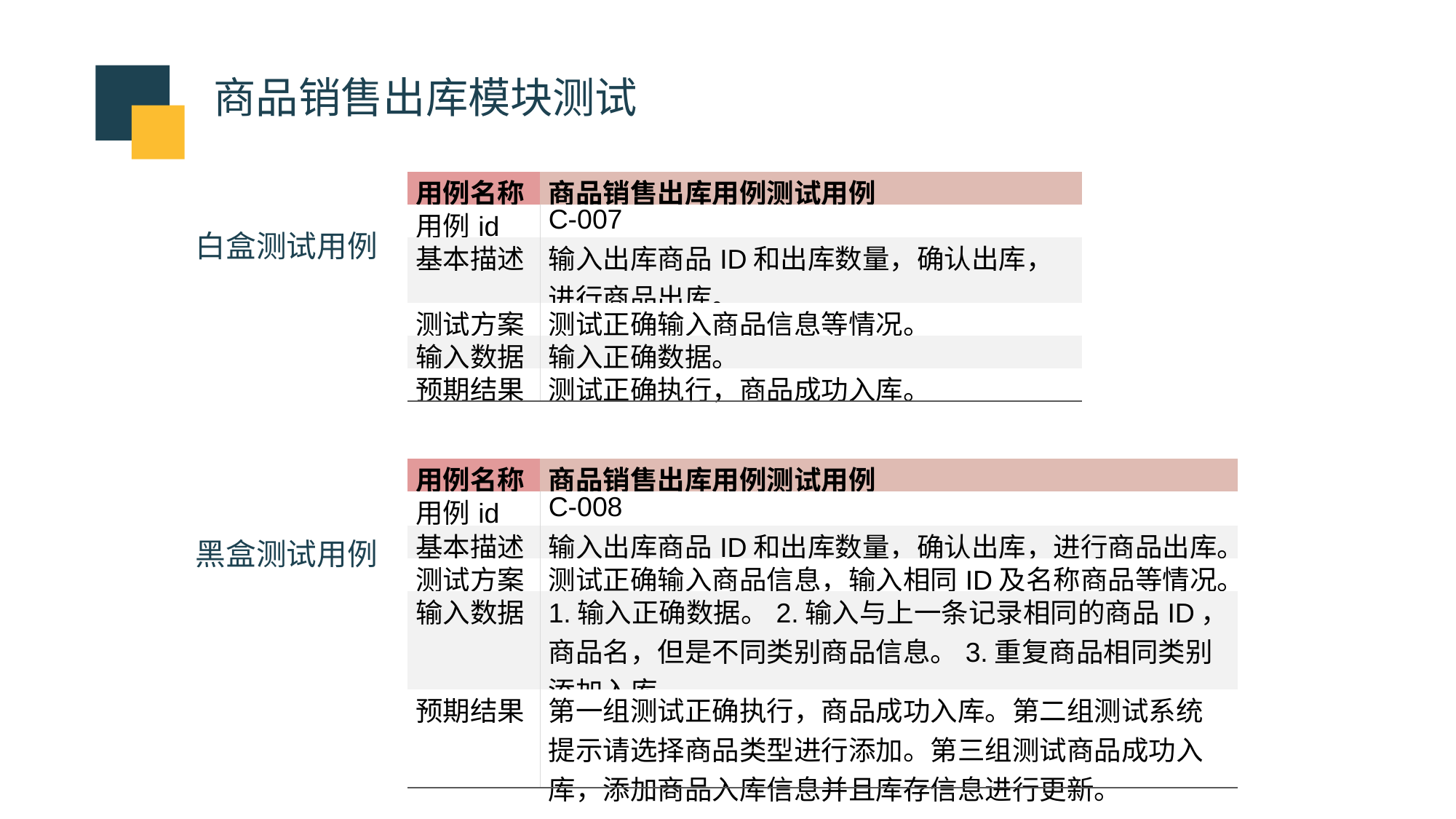

商品销售出库模块测试
| 用例名称 | 商品销售出库用例测试用例 |
| --- | --- |
| 用例id | C-007 |
| 基本描述 | 输入出库商品ID和出库数量，确认出库，进行商品出库。 |
| 测试方案 | 测试正确输入商品信息等情况。 |
| 输入数据 | 输入正确数据。 |
| 预期结果 | 测试正确执行，商品成功入库。 |
白盒测试用例
| 用例名称 | 商品销售出库用例测试用例 |
| --- | --- |
| 用例id | C-008 |
| 基本描述 | 输入出库商品ID和出库数量，确认出库，进行商品出库。 |
| 测试方案 | 测试正确输入商品信息，输入相同ID及名称商品等情况。 |
| 输入数据 | 1.输入正确数据。2.输入与上一条记录相同的商品ID，商品名，但是不同类别商品信息。3.重复商品相同类别添加入库。 |
| 预期结果 | 第一组测试正确执行，商品成功入库。第二组测试系统提示请选择商品类型进行添加。第三组测试商品成功入库，添加商品入库信息并且库存信息进行更新。 |
黑盒测试用例